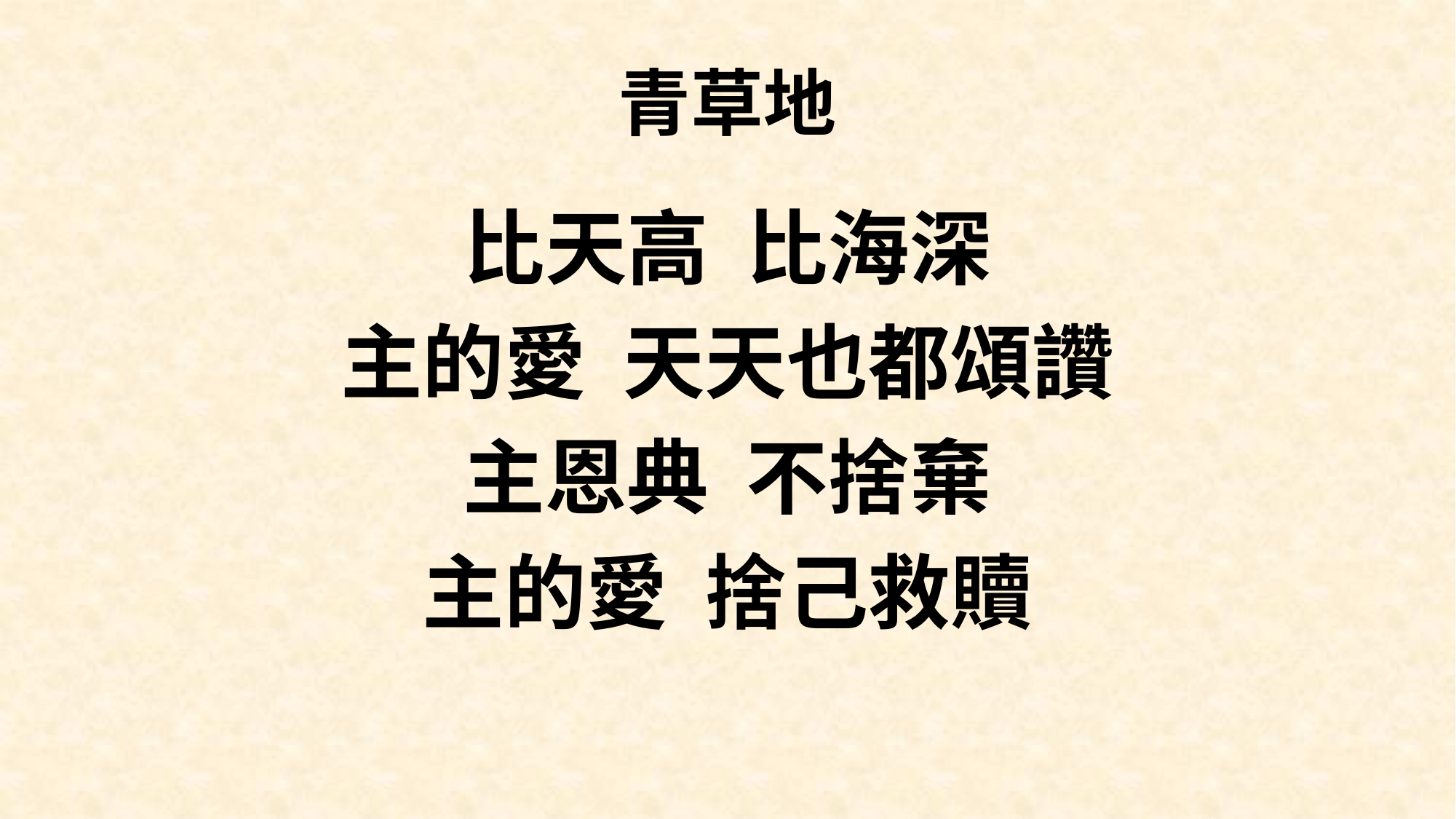

# 青草地
比天高  比海深
主的愛  天天也都頌讚
主恩典  不捨棄
主的愛  捨己救贖